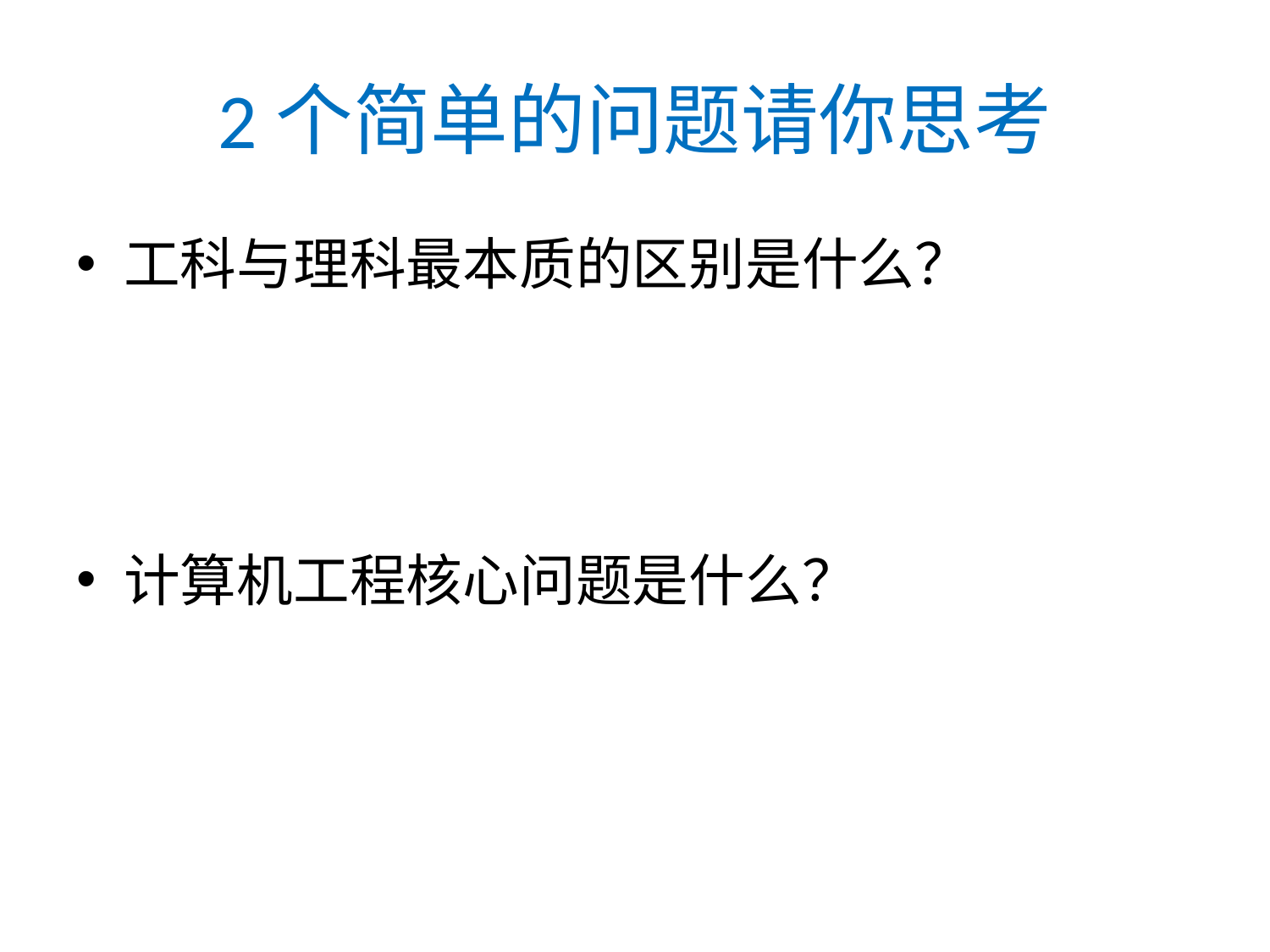

# 2个简单的问题请你思考
工科与理科最本质的区别是什么？

计算机工程核心问题是什么？